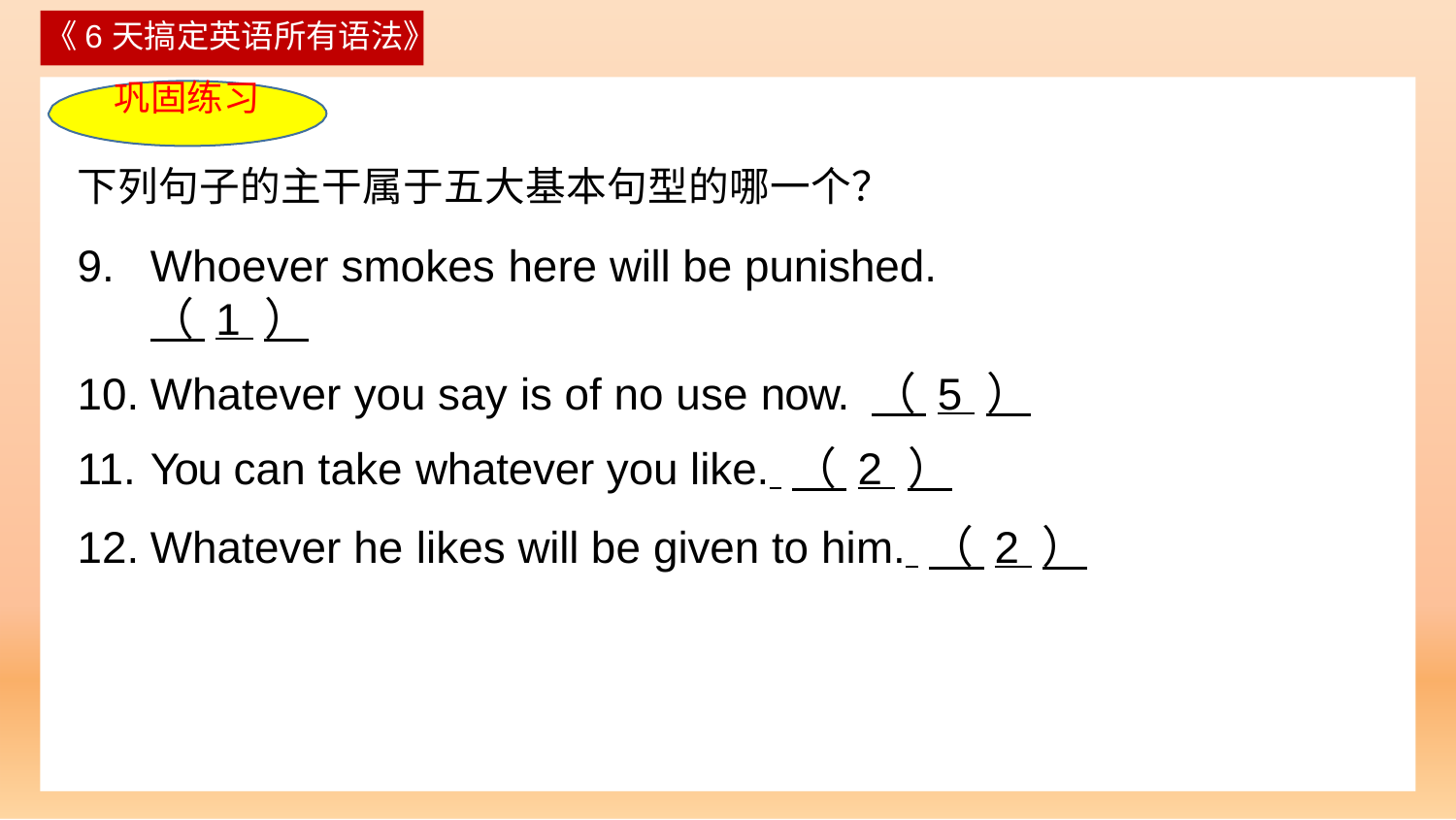

《6天搞定英语所有语法》

巩固练习

下列句子的主干属于五大基本句型的哪一个？
Whoever smokes here will be punished. （ 1 ）
Whatever you say is of no use now. （ 5 ）
You can take whatever you like. （ 2 ）
Whatever he likes will be given to him. （ 2 ）